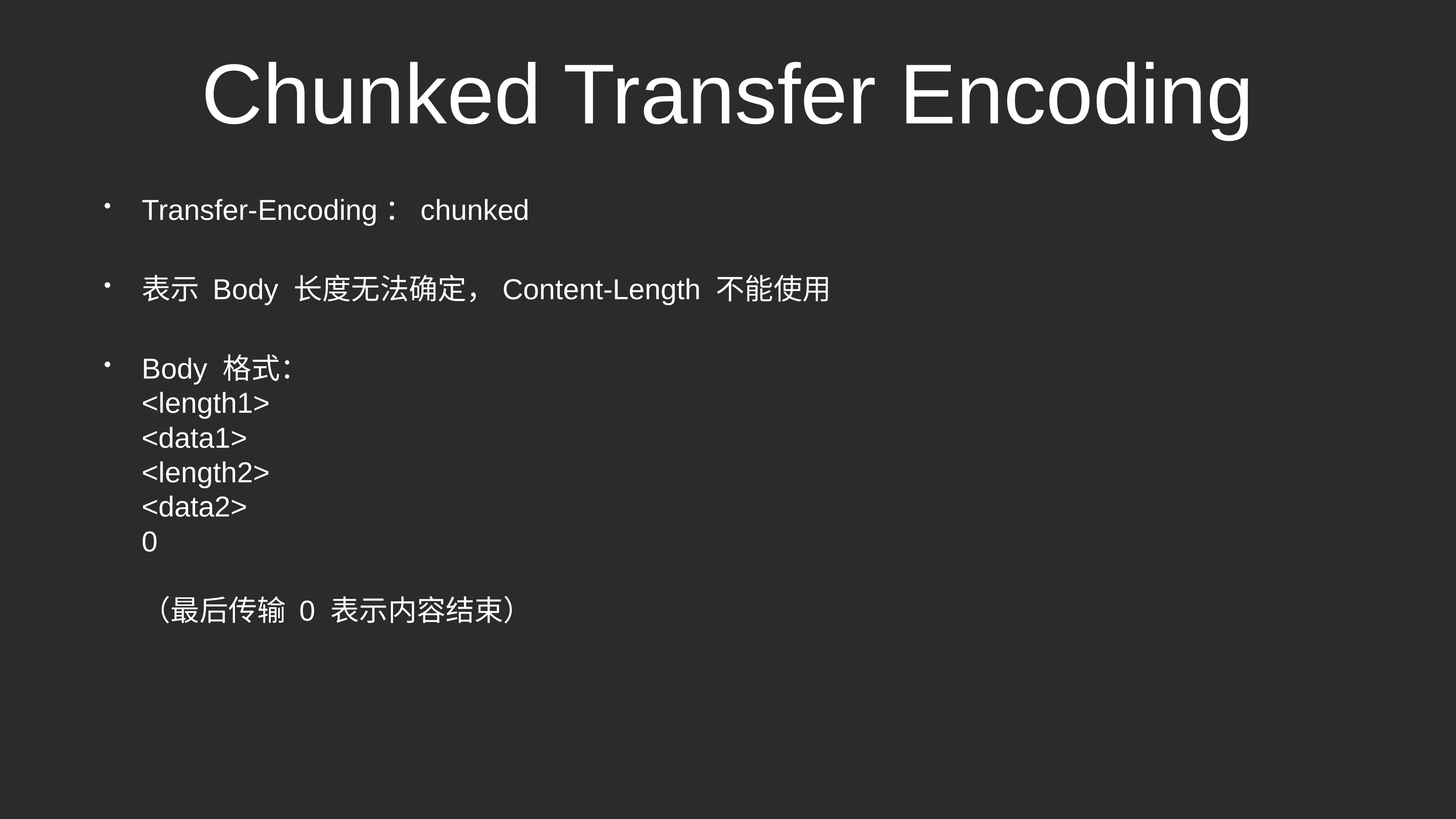

# Chunked Transfer Encoding
Transfer-Encoding：chunked
表示 Body 长度无法确定，Content-Length 不能使用
Body 格式：
<length1>
<data1>
<length2>
<data2>
0
（最后传输 0 表示内容结束）